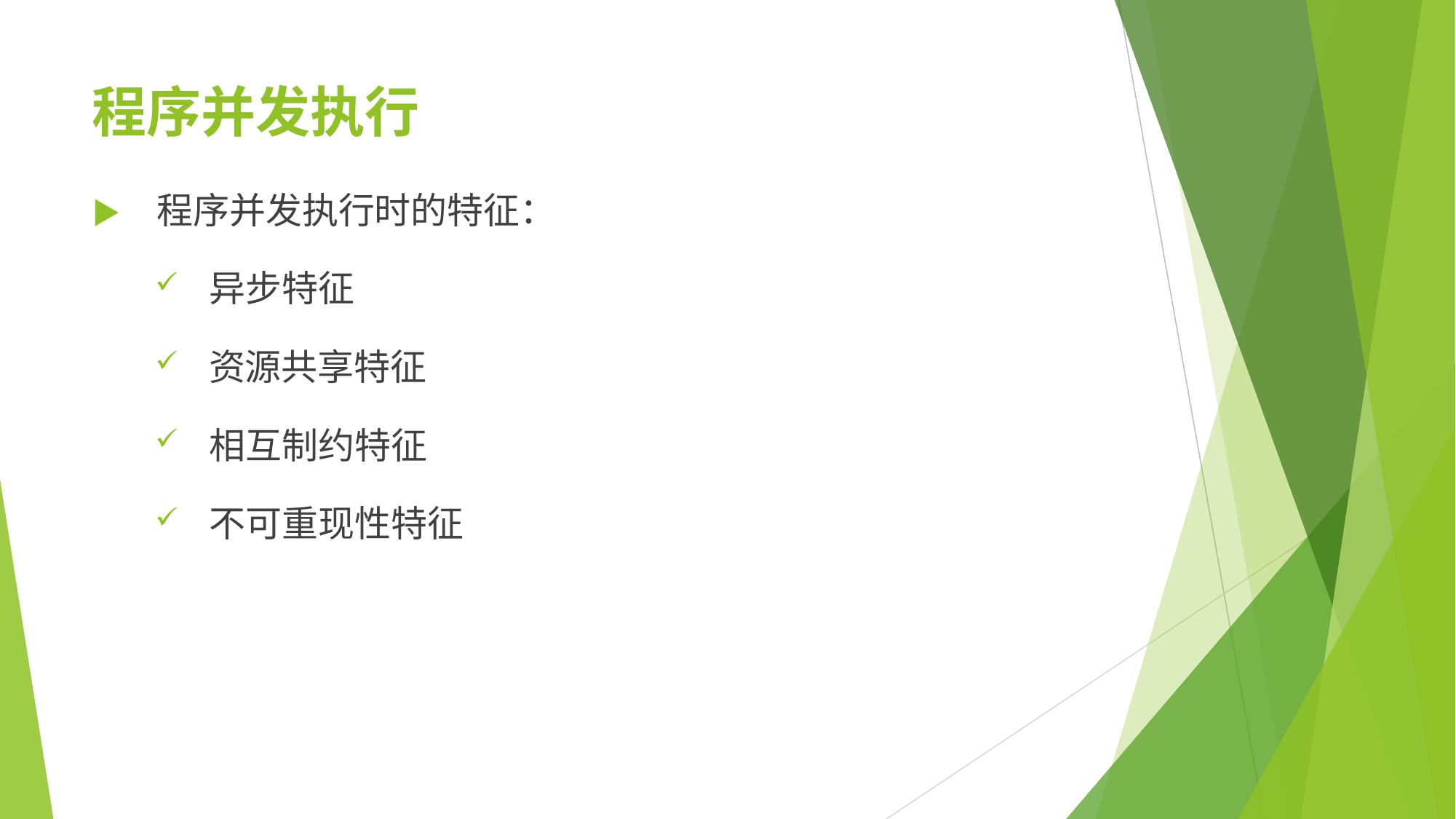

# 程序并发执行
▶	程序并发执行时的特征：

异步特征

资源共享特征

相互制约特征

不可重现性特征